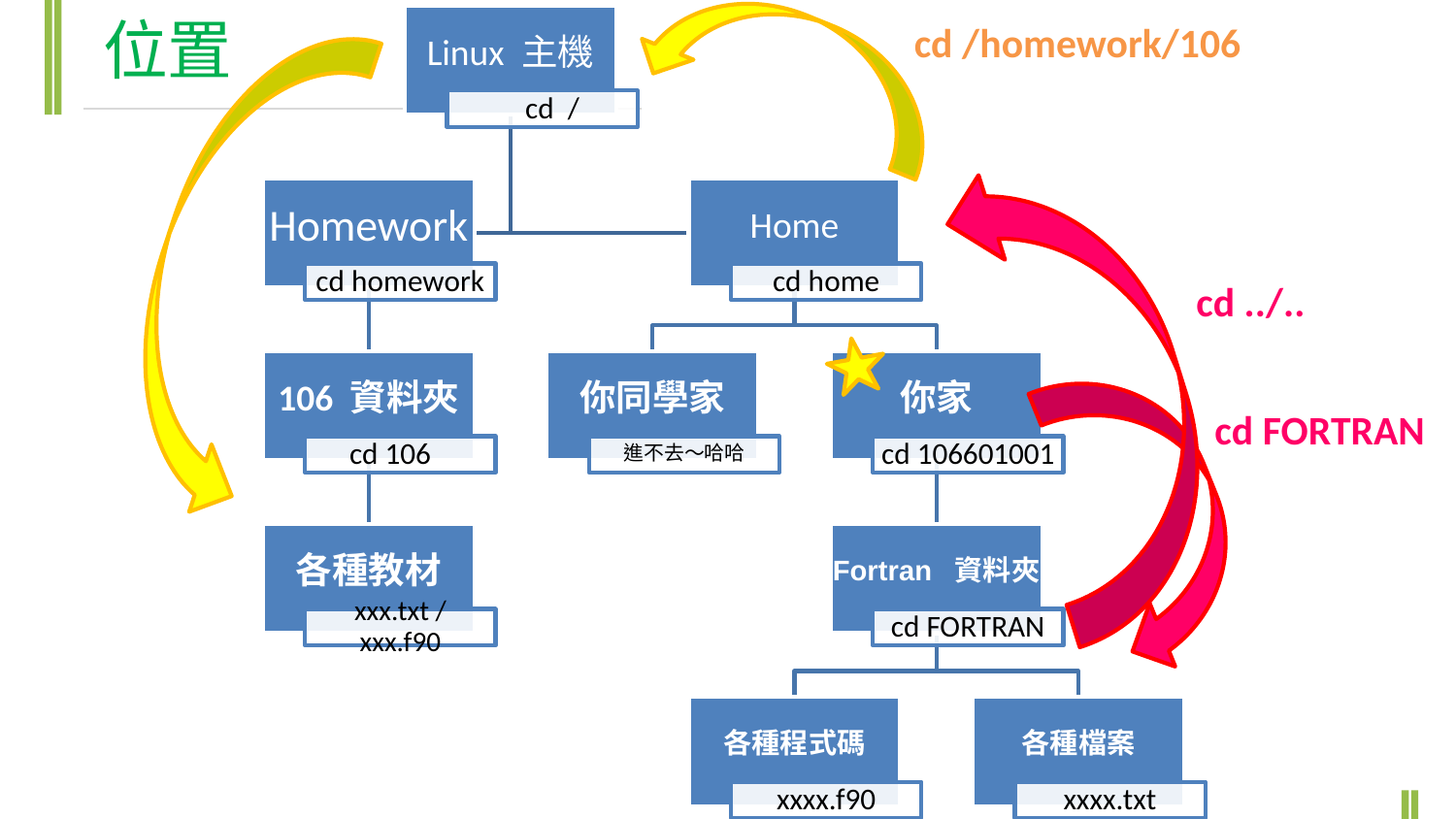

位置
Linux 主機
   cd  /
Homework
cd homework
106 資料夾
cd 106
各種教材
xxx.txt / xxx.f90
Home
cd home
你同學家
進不去～哈哈
你家
cd 106601001
Fortran  資料夾
cd FORTRAN
各種程式碼
xxxx.f90
各種檔案
xxxx.txt

cd /homework/106

cd ../..

cd FORTRAN